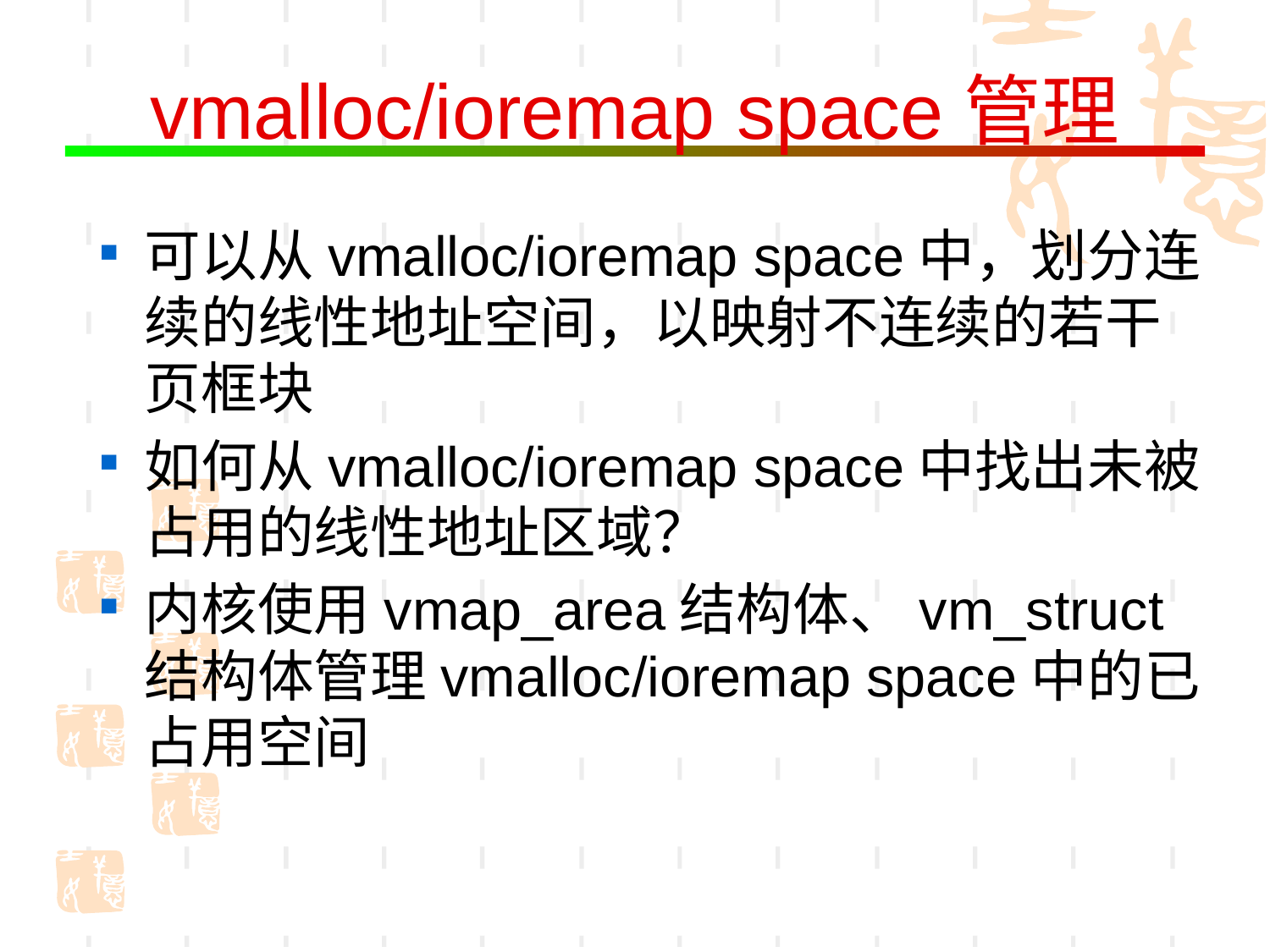

# vmalloc/ioremap space管理
可以从vmalloc/ioremap space中，划分连续的线性地址空间，以映射不连续的若干页框块
如何从vmalloc/ioremap space中找出未被占用的线性地址区域？
内核使用vmap_area结构体、vm_struct结构体管理vmalloc/ioremap space中的已占用空间